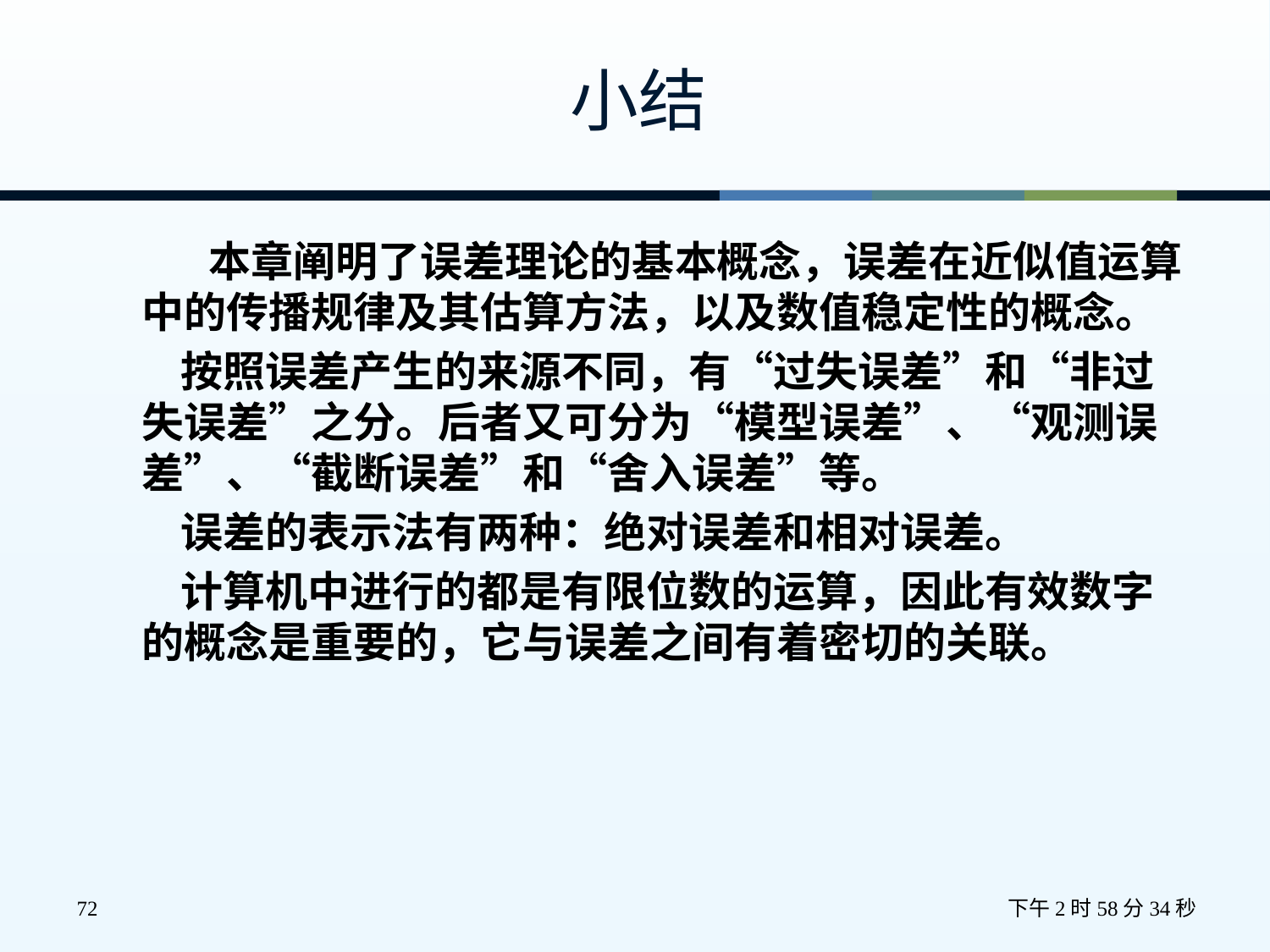

# 小结
      本章阐明了误差理论的基本概念，误差在近似值运算中的传播规律及其估算方法，以及数值稳定性的概念。
   按照误差产生的来源不同，有“过失误差”和“非过失误差”之分。后者又可分为“模型误差”、“观测误差”、“截断误差”和“舍入误差”等。
   误差的表示法有两种：绝对误差和相对误差。
   计算机中进行的都是有限位数的运算，因此有效数字的概念是重要的，它与误差之间有着密切的关联。

72
下午2时58分34秒